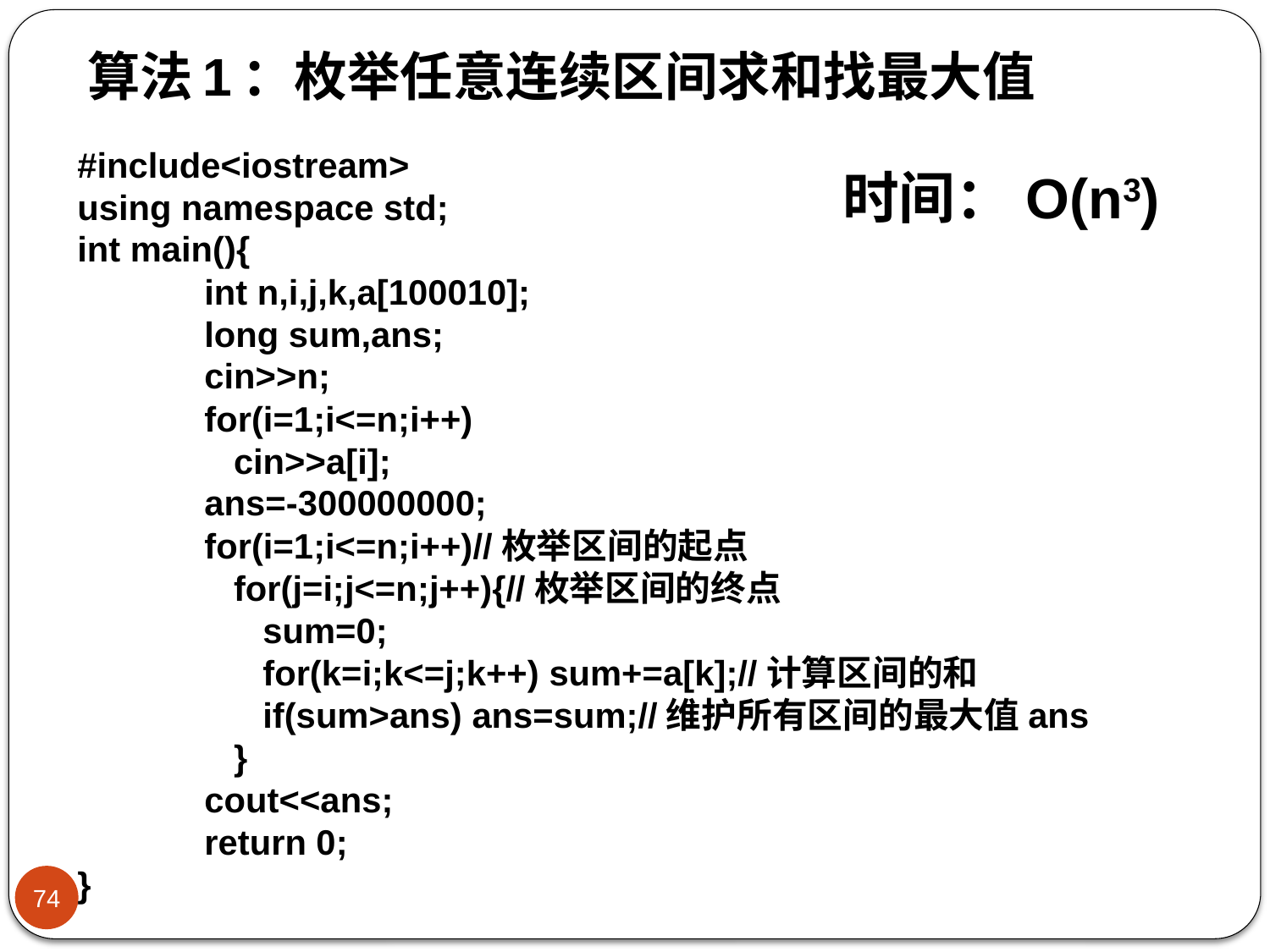

算法1：枚举任意连续区间求和找最大值
#include<iostream>
using namespace std;
int main(){
	int n,i,j,k,a[100010];
	long sum,ans;
	cin>>n;
	for(i=1;i<=n;i++)
	   cin>>a[i];
	ans=-300000000;
	for(i=1;i<=n;i++)//枚举区间的起点
	   for(j=i;j<=n;j++){//枚举区间的终点
	      sum=0;
	      for(k=i;k<=j;k++) sum+=a[k];//计算区间的和
	      if(sum>ans) ans=sum;//维护所有区间的最大值ans
	   }
	cout<<ans;
	return 0;
}
时间：O(n3)
74